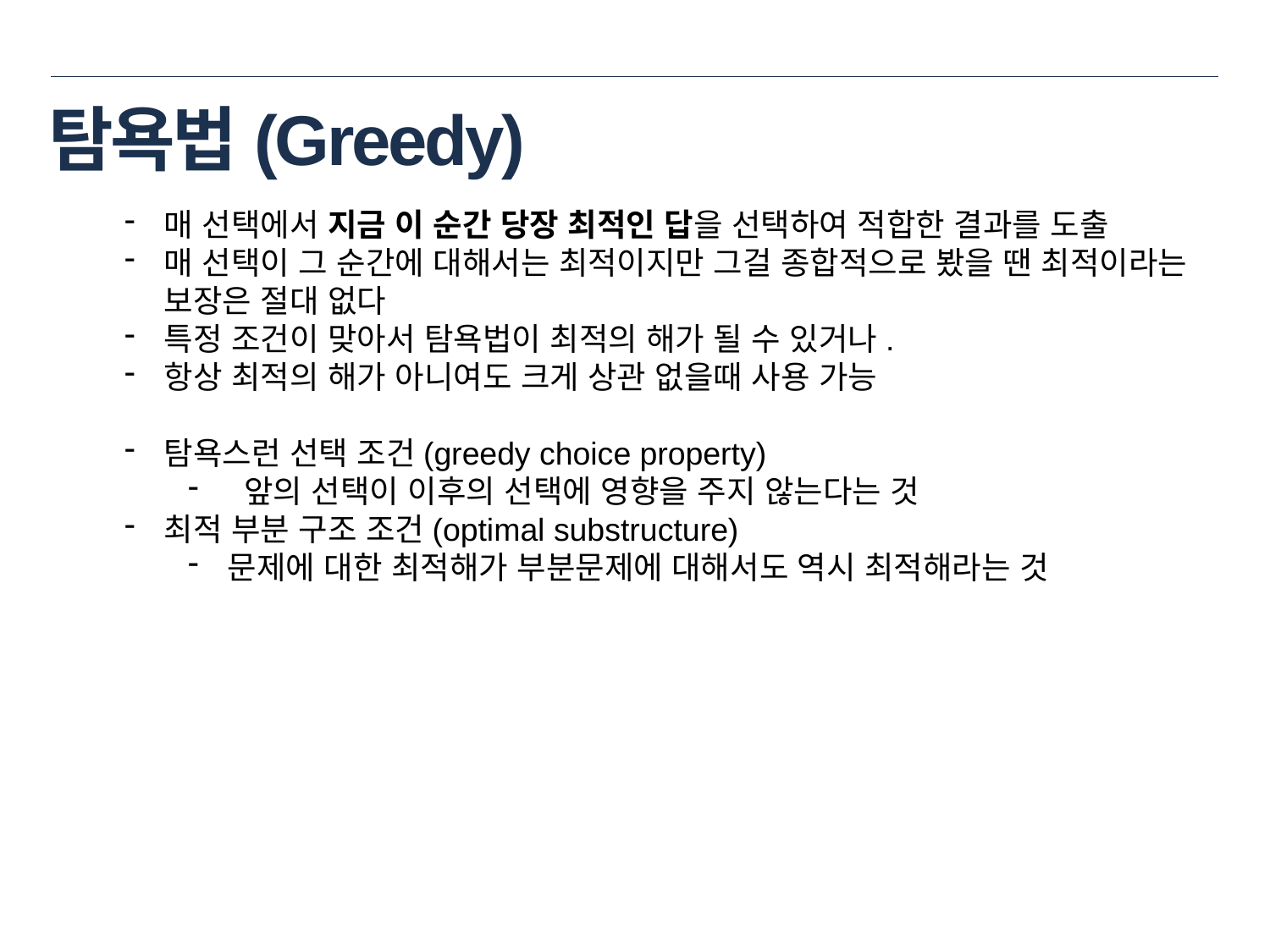

# 탐욕법(Greedy)
매 선택에서 지금 이 순간 당장 최적인 답을 선택하여 적합한 결과를 도출
매 선택이 그 순간에 대해서는 최적이지만 그걸 종합적으로 봤을 땐 최적이라는 보장은 절대 없다
특정 조건이 맞아서 탐욕법이 최적의 해가 될 수 있거나.
항상 최적의 해가 아니여도 크게 상관 없을때 사용 가능

탐욕스런 선택 조건(greedy choice property)
 앞의 선택이 이후의 선택에 영향을 주지 않는다는 것
최적 부분 구조 조건(optimal substructure)
문제에 대한 최적해가 부분문제에 대해서도 역시 최적해라는 것